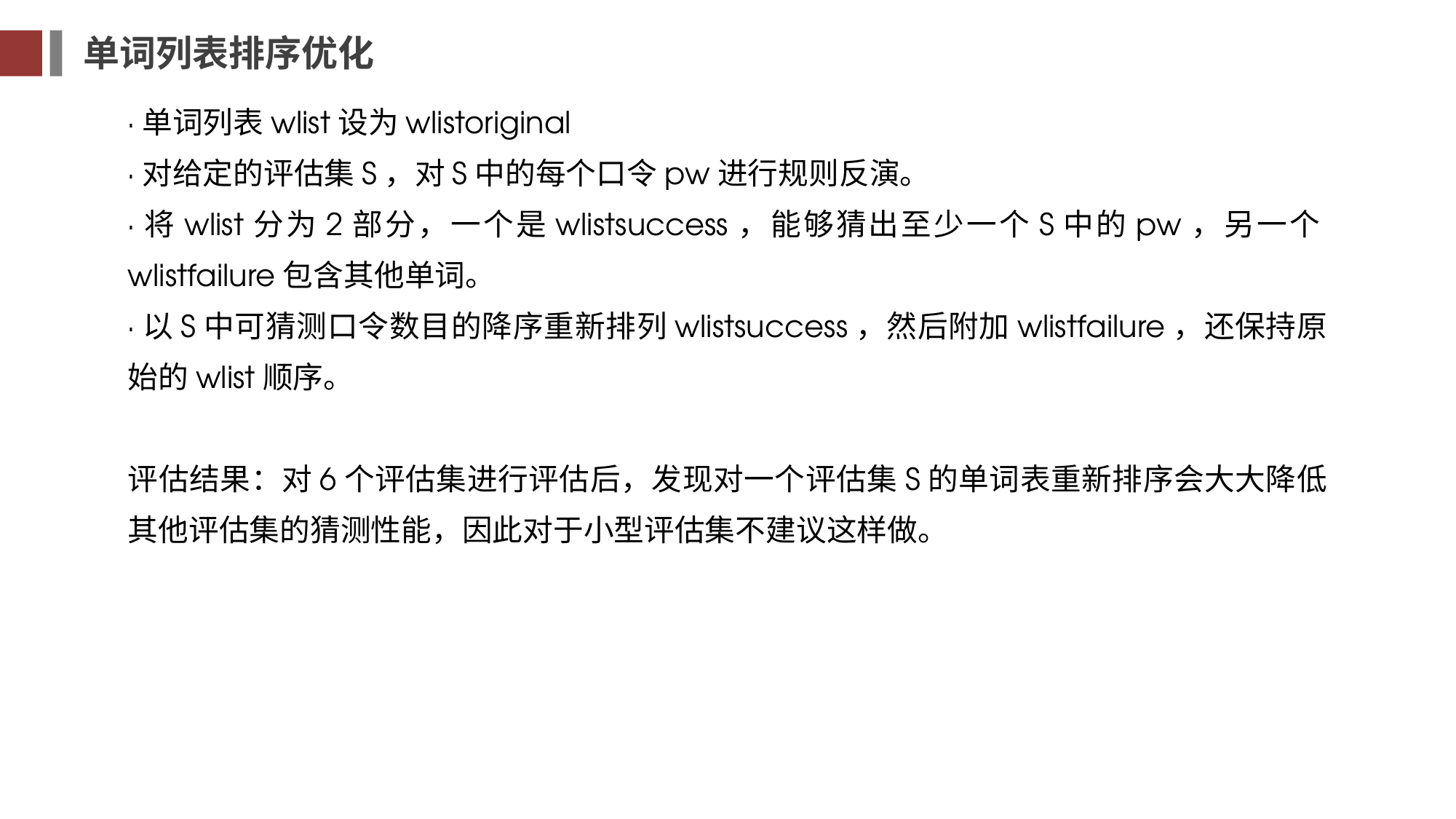

单词列表排序优化

·单词列表wlist设为wlistoriginal
·对给定的评估集S，对S中的每个口令pw进行规则反演。
·将wlist分为2部分，一个是wlistsuccess，能够猜出至少一个S中的pw，另一个wlistfailure包含其他单词。
·以S中可猜测口令数目的降序重新排列wlistsuccess，然后附加wlistfailure，还保持原始的wlist顺序。

评估结果：对6个评估集进行评估后，发现对一个评估集S的单词表重新排序会大大降低其他评估集的猜测性能，因此对于小型评估集不建议这样做。